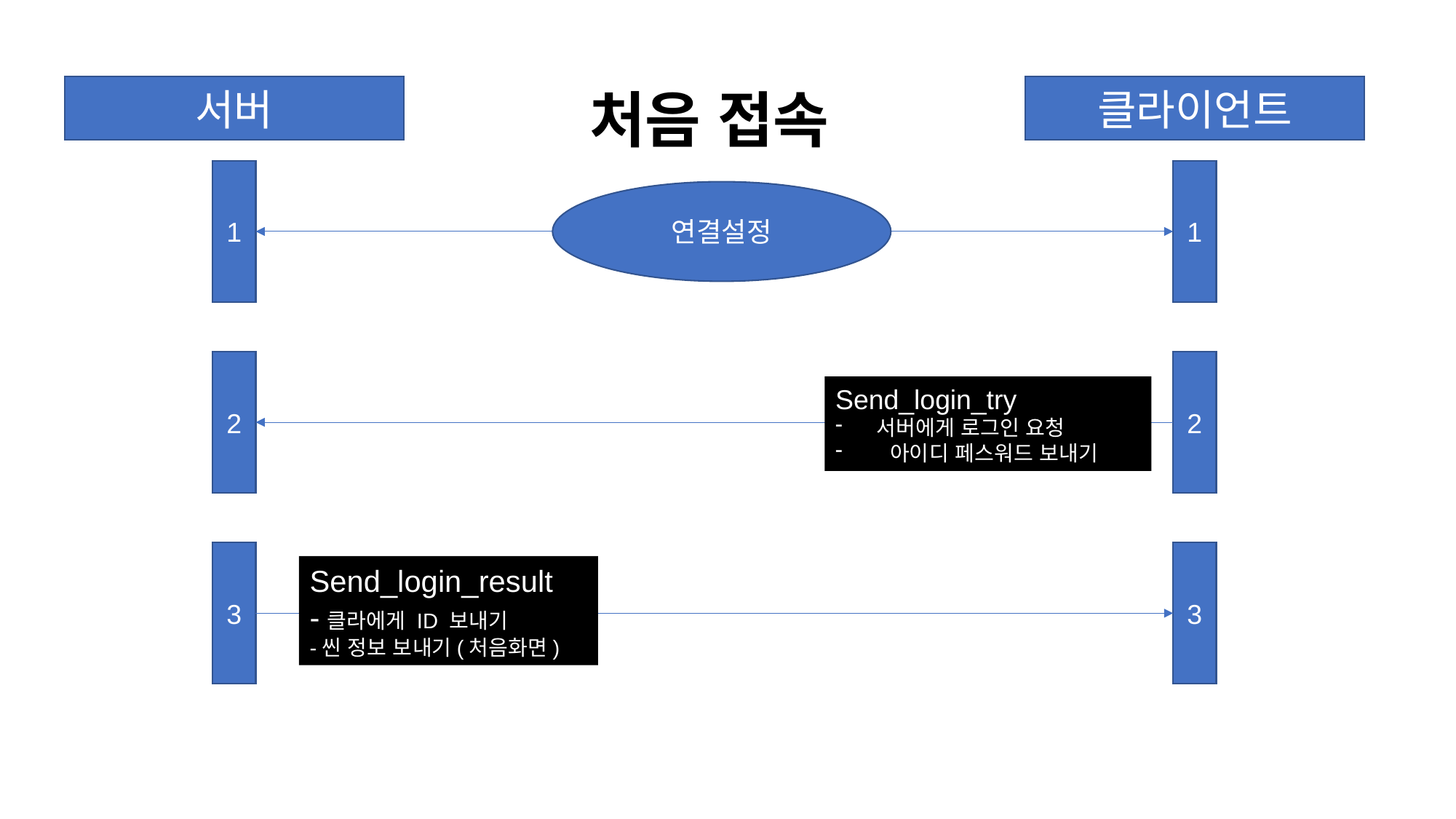

서버
처음 접속
클라이언트
1
1
연결설정
2
2
Send_login_try
서버에게 로그인 요청
아이디 페스워드 보내기
3
3
Send_login_result
-클라에게 ID 보내기
-씬 정보 보내기(처음화면)